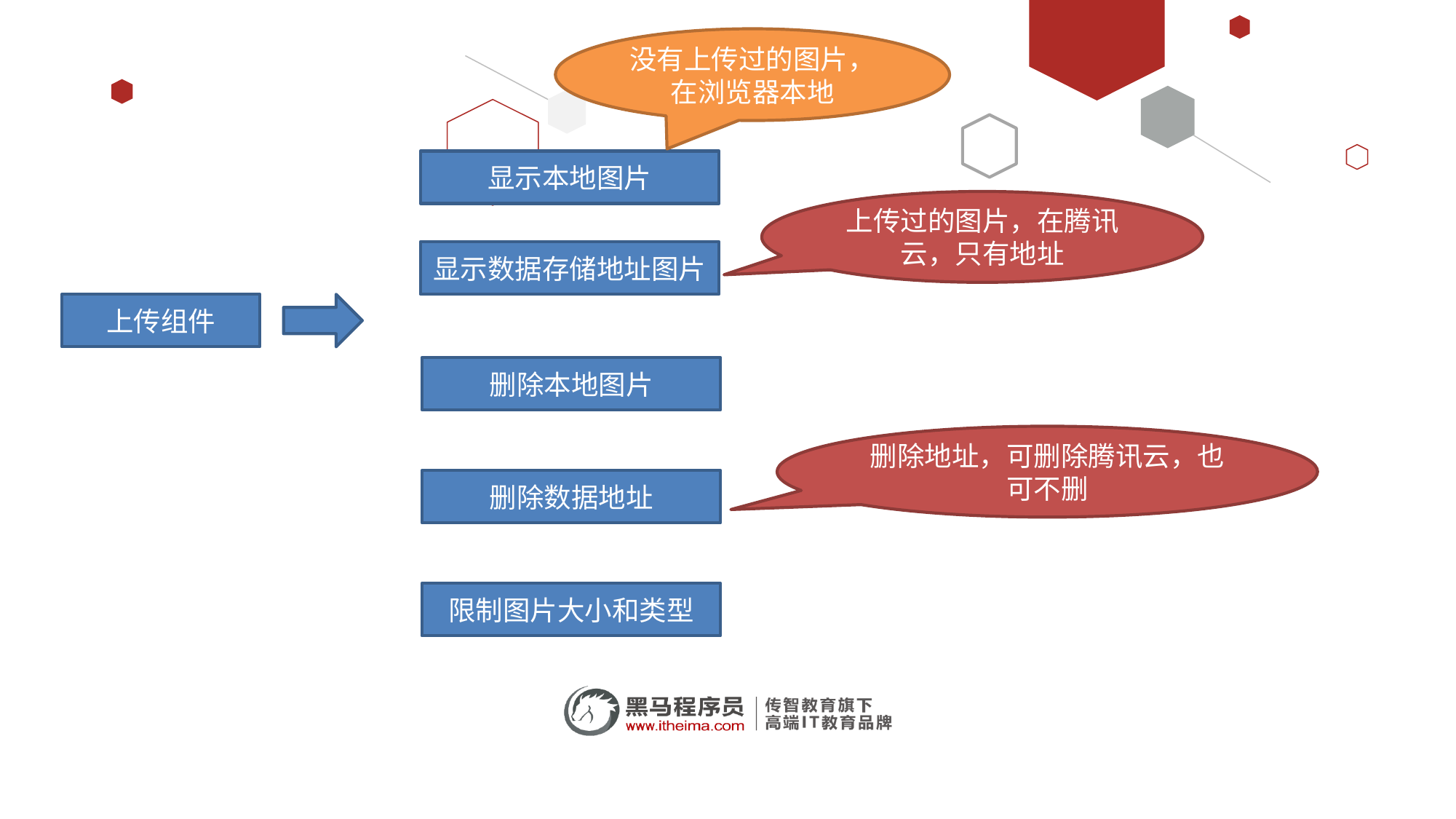

没有上传过的图片，在浏览器本地
显示本地图片
上传过的图片，在腾讯云，只有地址
显示数据存储地址图片
上传组件

删除本地图片
删除地址，可删除腾讯云，也可不删
删除数据地址
限制图片大小和类型